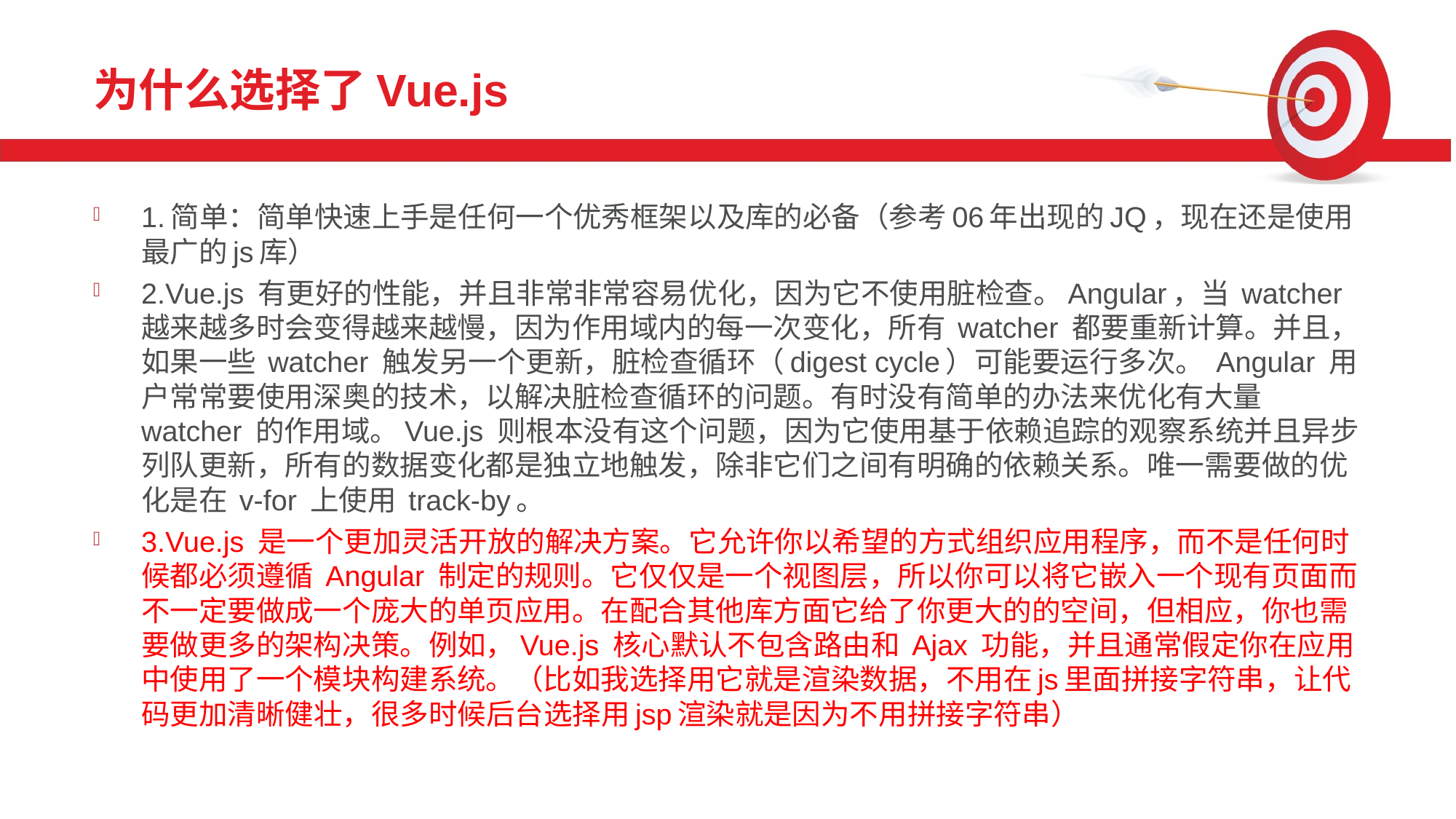

# 为什么选择了Vue.js
1.简单：简单快速上手是任何一个优秀框架以及库的必备（参考06年出现的JQ，现在还是使用最广的js库）
2.Vue.js 有更好的性能，并且非常非常容易优化，因为它不使用脏检查。Angular，当 watcher 越来越多时会变得越来越慢，因为作用域内的每一次变化，所有 watcher 都要重新计算。并且，如果一些 watcher 触发另一个更新，脏检查循环（digest cycle）可能要运行多次。 Angular 用户常常要使用深奥的技术，以解决脏检查循环的问题。有时没有简单的办法来优化有大量 watcher 的作用域。Vue.js 则根本没有这个问题，因为它使用基于依赖追踪的观察系统并且异步列队更新，所有的数据变化都是独立地触发，除非它们之间有明确的依赖关系。唯一需要做的优化是在 v-for 上使用 track-by。
3.Vue.js 是一个更加灵活开放的解决方案。它允许你以希望的方式组织应用程序，而不是任何时候都必须遵循 Angular 制定的规则。它仅仅是一个视图层，所以你可以将它嵌入一个现有页面而不一定要做成一个庞大的单页应用。在配合其他库方面它给了你更大的的空间，但相应，你也需要做更多的架构决策。例如，Vue.js 核心默认不包含路由和 Ajax 功能，并且通常假定你在应用中使用了一个模块构建系统。（比如我选择用它就是渲染数据，不用在js里面拼接字符串，让代码更加清晰健壮，很多时候后台选择用jsp渲染就是因为不用拼接字符串）